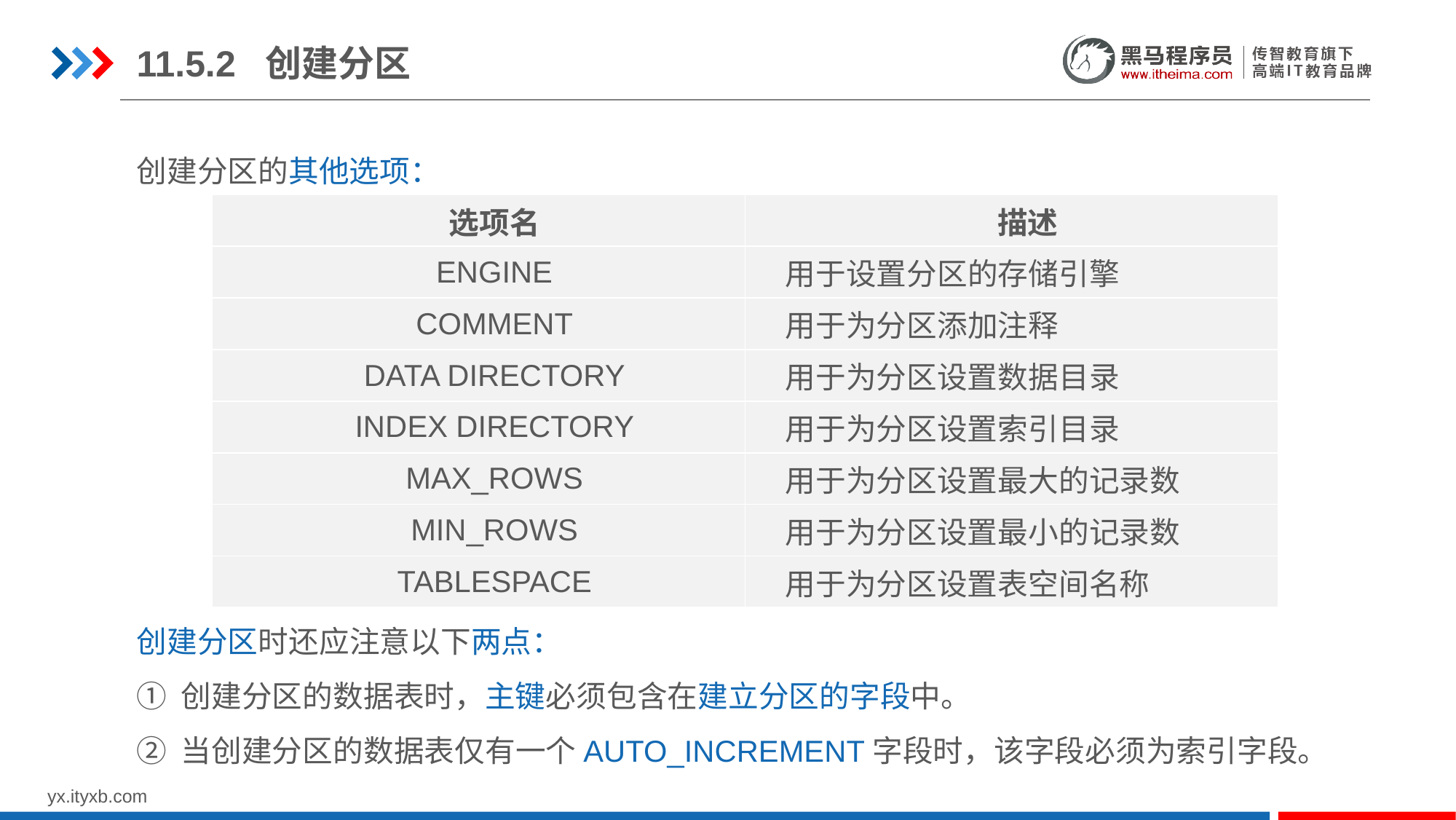

11.5.2  创建分区
创建分区的其他选项：
| 选项名 | 描述 |
| --- | --- |
| ENGINE | 用于设置分区的存储引擎 |
| COMMENT | 用于为分区添加注释 |
| DATA DIRECTORY | 用于为分区设置数据目录 |
| INDEX DIRECTORY | 用于为分区设置索引目录 |
| MAX\_ROWS | 用于为分区设置最大的记录数 |
| MIN\_ROWS | 用于为分区设置最小的记录数 |
| TABLESPACE | 用于为分区设置表空间名称 |
创建分区时还应注意以下两点：
① 创建分区的数据表时，主键必须包含在建立分区的字段中。
② 当创建分区的数据表仅有一个AUTO_INCREMENT字段时，该字段必须为索引字段。